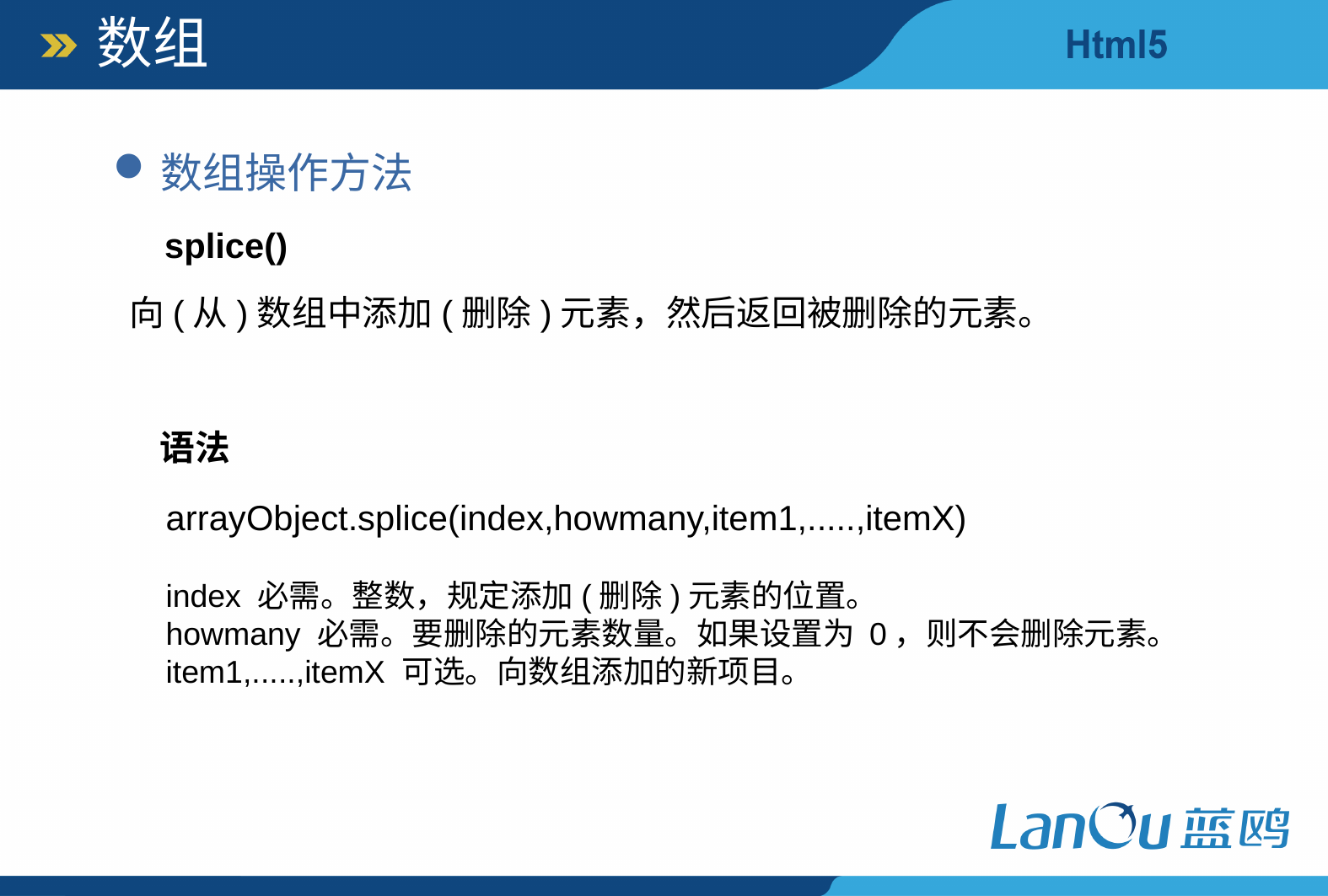

数组
数组操作方法
splice()
向(从)数组中添加(删除)元素，然后返回被删除的元素。
语法
arrayObject.splice(index,howmany,item1,.....,itemX)

index 必需。整数，规定添加(删除)元素的位置。
howmany 必需。要删除的元素数量。如果设置为 0，则不会删除元素。
item1,.....,itemX 可选。向数组添加的新项目。